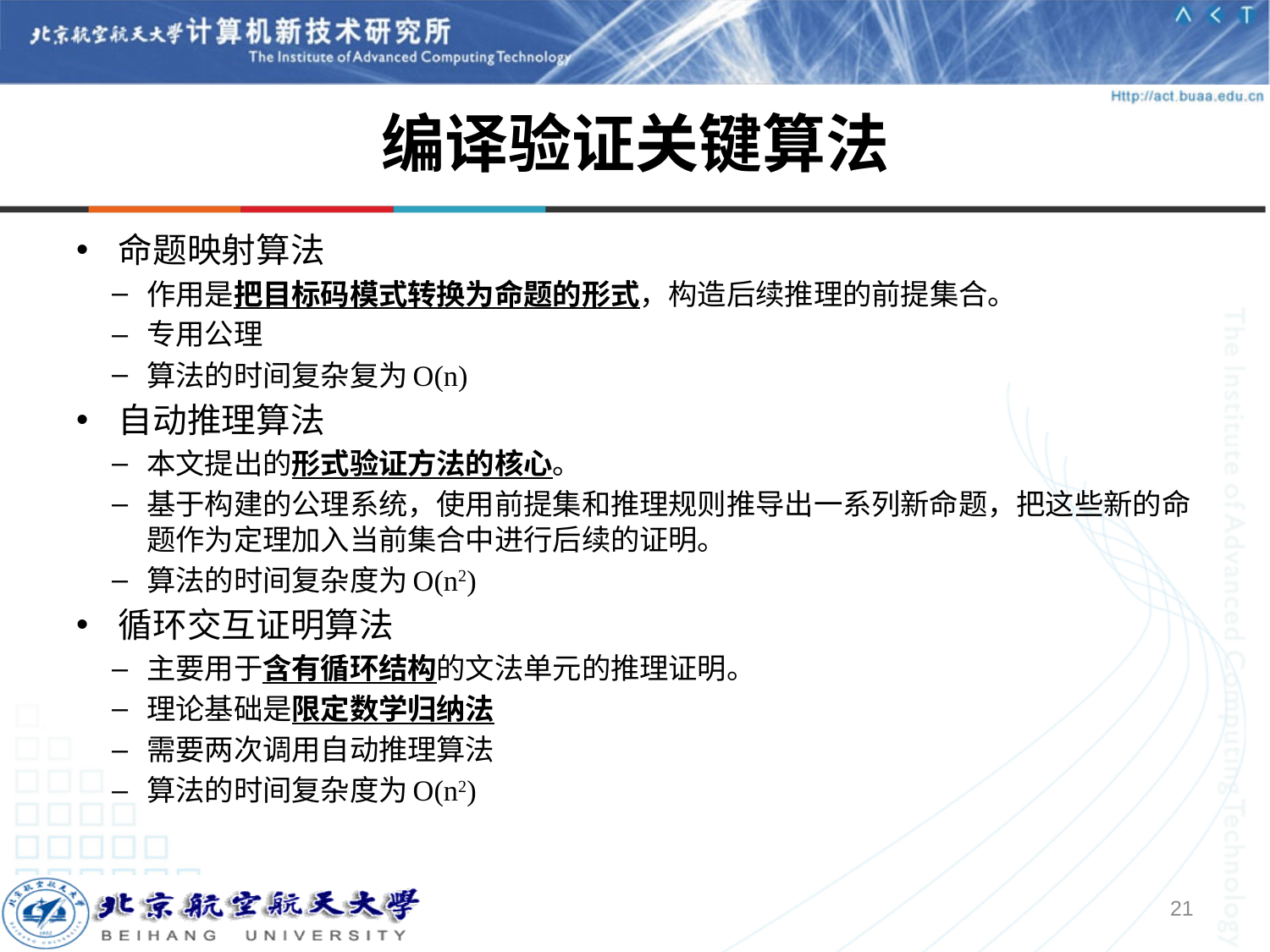

# 编译验证关键算法
命题映射算法
作用是把目标码模式转换为命题的形式，构造后续推理的前提集合。
专用公理
算法的时间复杂复为O(n)
自动推理算法
本文提出的形式验证方法的核心。
基于构建的公理系统，使用前提集和推理规则推导出一系列新命题，把这些新的命题作为定理加入当前集合中进行后续的证明。
算法的时间复杂度为O(n2)
循环交互证明算法
主要用于含有循环结构的文法单元的推理证明。
理论基础是限定数学归纳法
需要两次调用自动推理算法
算法的时间复杂度为O(n2)
21